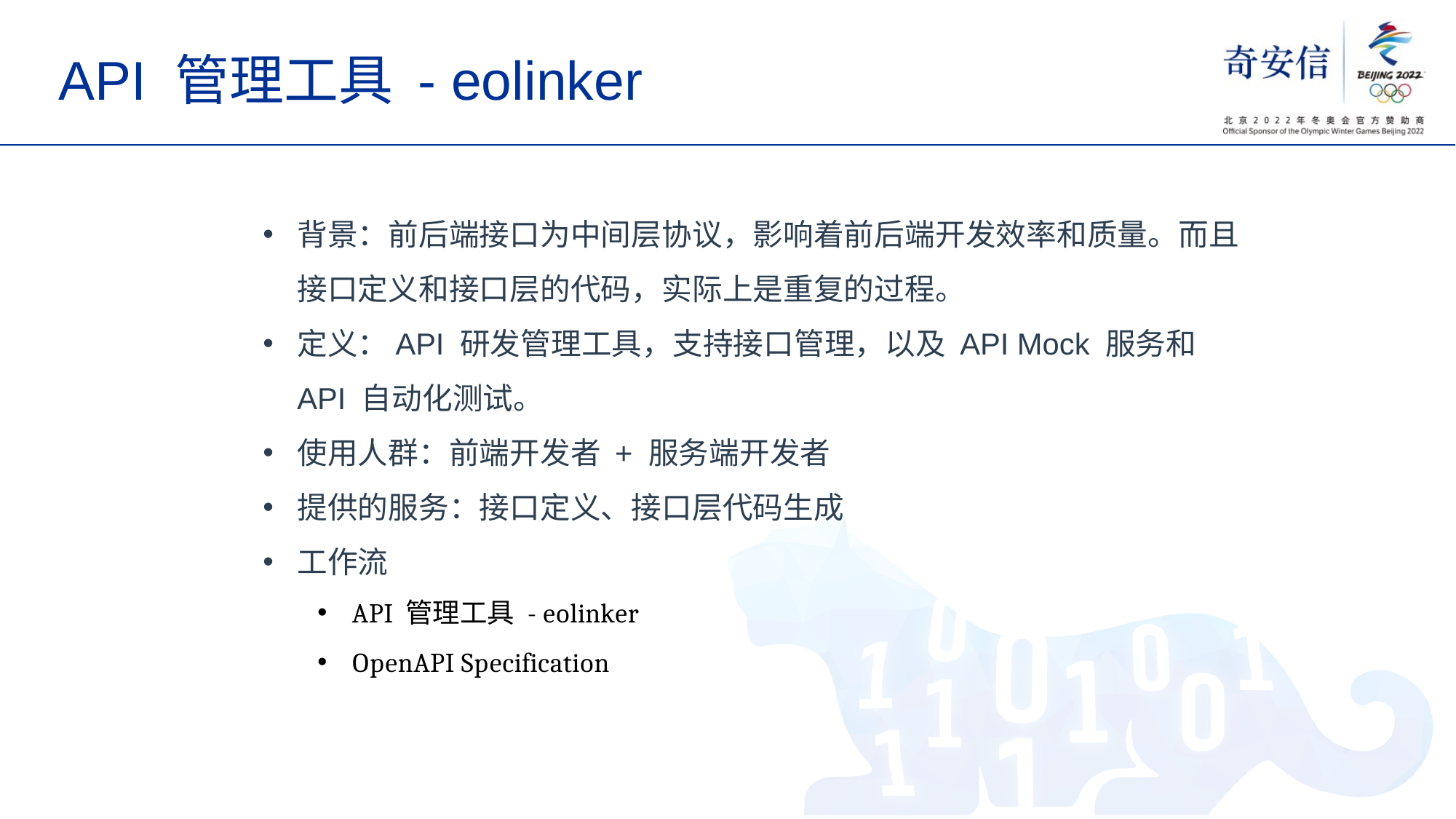

# API 管理工具 - eolinker
背景：前后端接口为中间层协议，影响着前后端开发效率和质量。而且接口定义和接口层的代码，实际上是重复的过程。
定义：API 研发管理工具，支持接口管理，以及 API Mock 服务和 API 自动化测试。
使用人群：前端开发者 + 服务端开发者
提供的服务：接口定义、接口层代码生成
工作流
API 管理工具 - eolinker
OpenAPI Specification